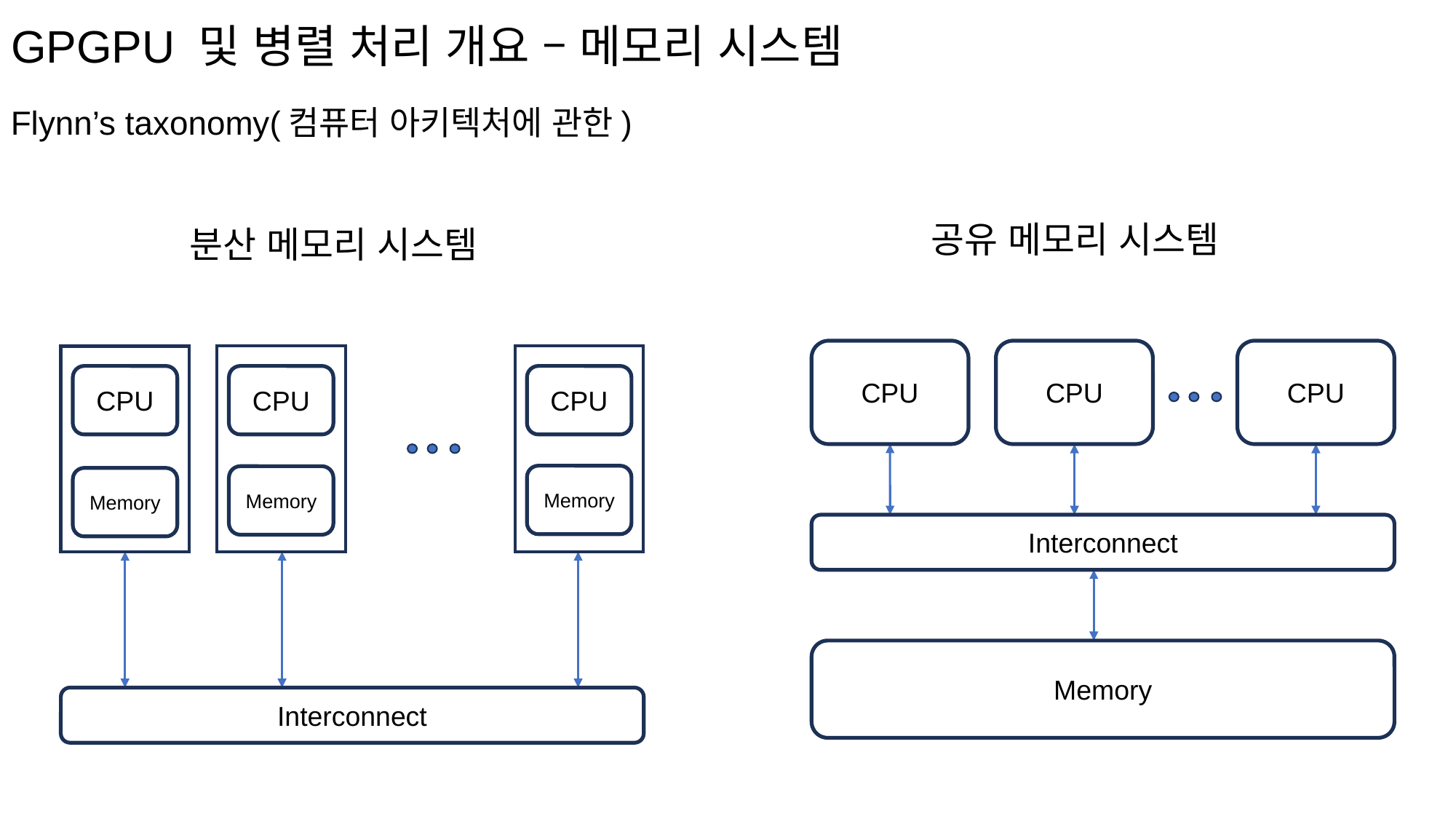

# GPGPU 및 병렬 처리 개요 – 메모리 시스템
Flynn’s taxonomy(컴퓨터 아키텍처에 관한)
공유 메모리 시스템
CPU
CPU
CPU

Interconnect
Memory
분산 메모리 시스템

CPU
CPU
CPU

Memory
Memory
Memory
Interconnect